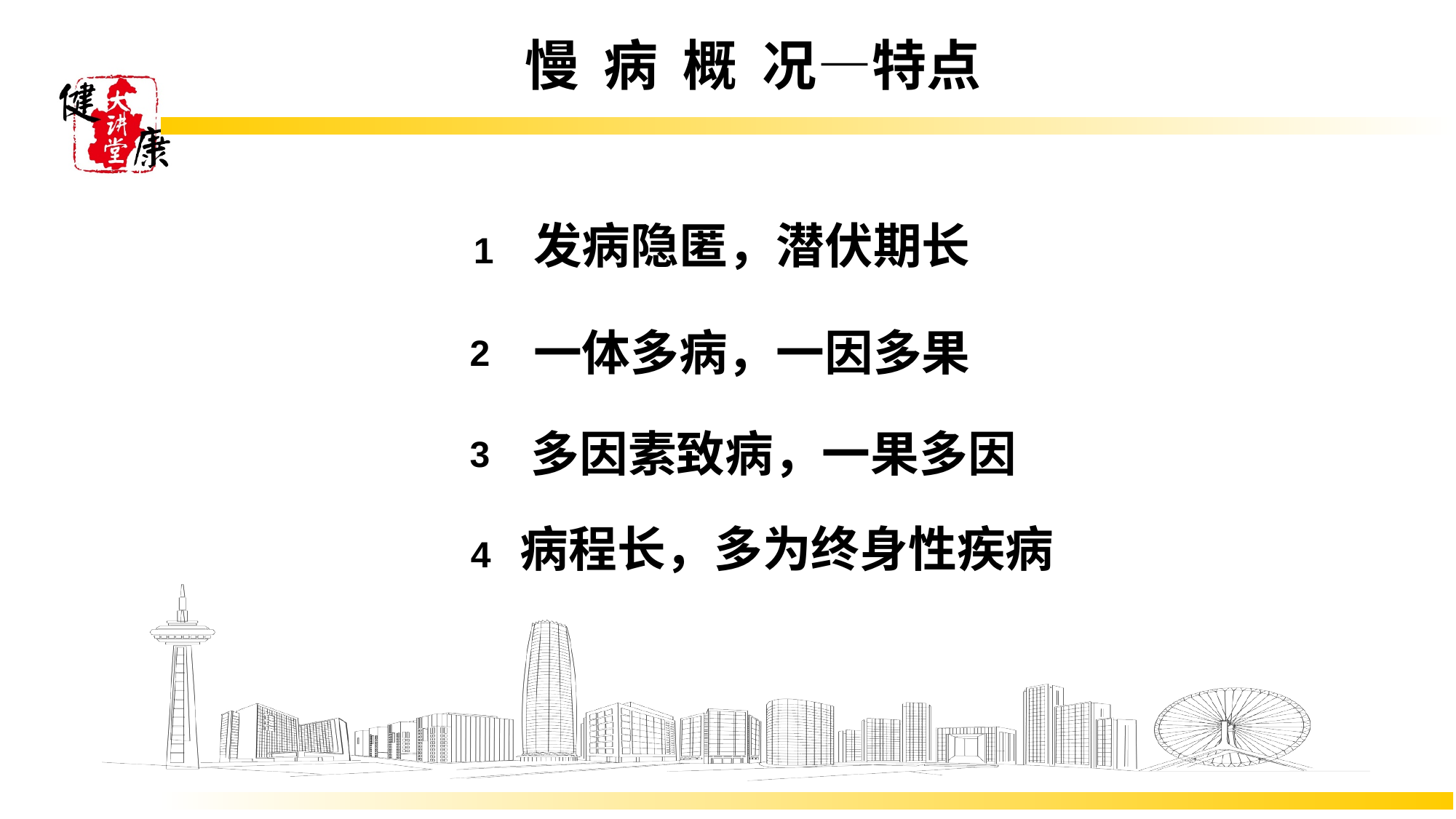

# 慢  病  概  况—特点
发病隐匿，潜伏期长

1
一体多病，一因多果
2
 多因素致病，一果多因
3
病程长，多为终身性疾病
4